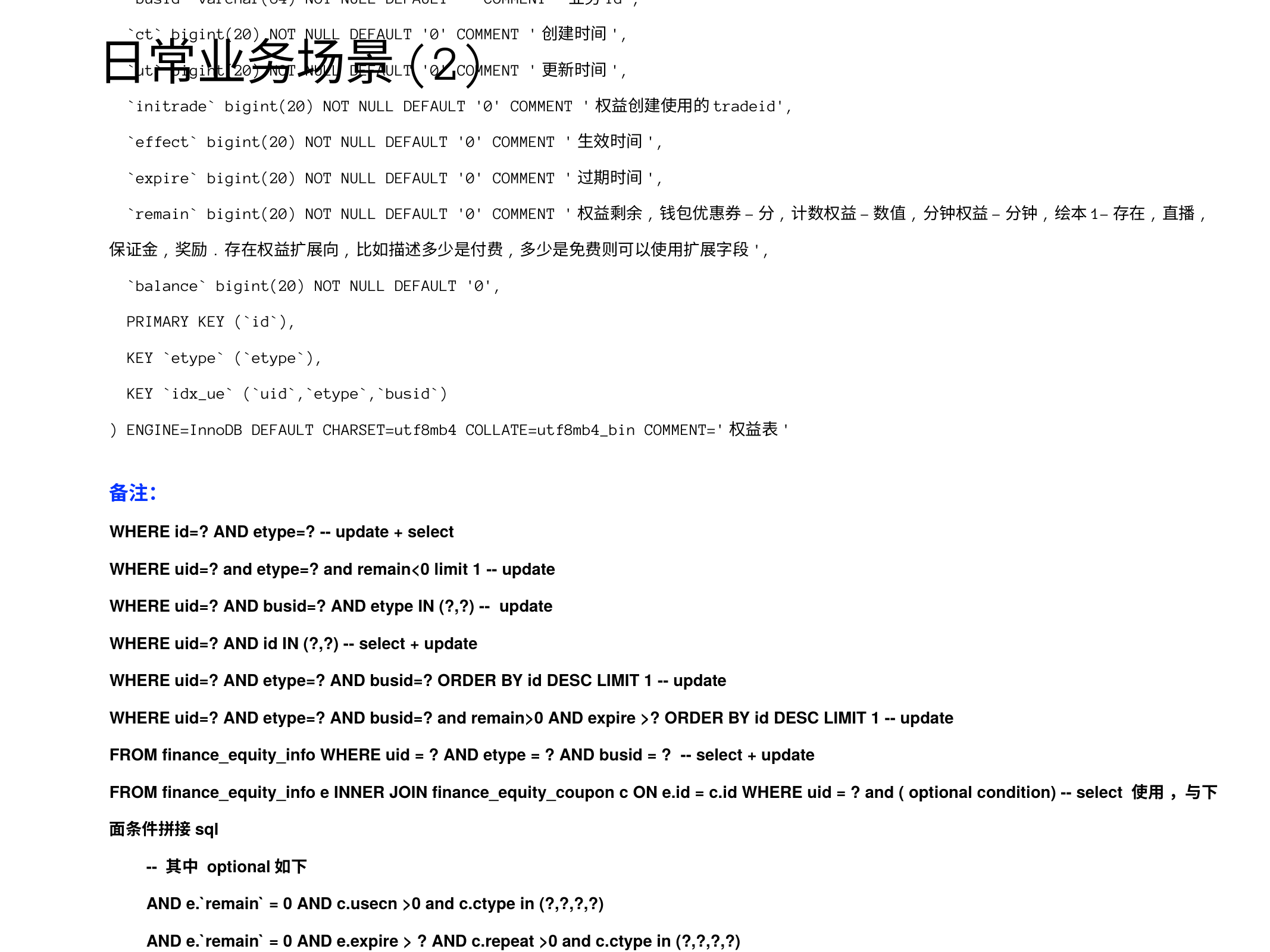

# 日常业务场景(2)
CREATE TABLE `finance_equity_info` (
  `id` bigint(20) NOT NULL DEFAULT '0' COMMENT '权益id',
  `etype` bigint(20) NOT NULL DEFAULT '0' COMMENT '权益类型,equity type',
  `uid` bigint(20) NOT NULL DEFAULT '0' COMMENT '权益所有者',
  `busid` varchar(64) NOT NULL DEFAULT '' COMMENT '业务id',
  `ct` bigint(20) NOT NULL DEFAULT '0' COMMENT '创建时间',
  `ut` bigint(20) NOT NULL DEFAULT '0' COMMENT '更新时间',
  `initrade` bigint(20) NOT NULL DEFAULT '0' COMMENT '权益创建使用的tradeid',
  `effect` bigint(20) NOT NULL DEFAULT '0' COMMENT '生效时间',
  `expire` bigint(20) NOT NULL DEFAULT '0' COMMENT '过期时间',
  `remain` bigint(20) NOT NULL DEFAULT '0' COMMENT '权益剩余,钱包优惠券-分,计数权益-数值,分钟权益-分钟,绘本1-存在,直播,保证金,奖励.存在权益扩展向,比如描述多少是付费,多少是免费则可以使用扩展字段',
  `balance` bigint(20) NOT NULL DEFAULT '0',
  PRIMARY KEY (`id`),
  KEY `etype` (`etype`),
  KEY `idx_ue` (`uid`,`etype`,`busid`)
) ENGINE=InnoDB DEFAULT CHARSET=utf8mb4 COLLATE=utf8mb4_bin COMMENT='权益表'

备注：
WHERE id=? AND etype=? -- update + select
WHERE uid=? and etype=? and remain<0 limit 1 -- update
WHERE uid=? AND busid=? AND etype IN (?,?) --  update
WHERE uid=? AND id IN (?,?) -- select + update
WHERE uid=? AND etype=? AND busid=? ORDER BY id DESC LIMIT 1 -- update
WHERE uid=? AND etype=? AND busid=? and remain>0 AND expire >? ORDER BY id DESC LIMIT 1 -- update
FROM finance_equity_info WHERE uid = ? AND etype = ? AND busid = ?  -- select + update
FROM finance_equity_info e INNER JOIN finance_equity_coupon c ON e.id = c.id WHERE uid = ? and ( optional condition) -- select 使用 ，与下面条件拼接sql
        -- 其中 optional如下
        AND e.`remain` = 0 AND c.usecn >0 and c.ctype in (?,?,?,?)
        AND e.`remain` = 0 AND e.expire > ? AND c.repeat >0 and c.ctype in (?,?,?,?)
        AND e.`expire` < ? AND c.usecn =0 and c.ctype in (?,?,?,?)

WHERE  `uid` = 87897379  AND  `etype` = 5  AND  `effect` < 1592482612  AND  `expire` > 1592482612  AND  `remain` > 0  ORDER BY `remain` DESC , `expire` ASC -- uid固定参数，其他为 可组合参数  -- select + update
WHERE etype = 5 AND remain > 0 AND expire <= ? LIMIT 100000 -- 异步脚本 、每分钟一次 ，需要优化
UPDATE finance_equity_info SET remain=remain+?,balance=balance+?,ut=? %s WHERE id=?
UPDATE %s SET expire=? WHERE id=? AND etype =? AND expire>= ?